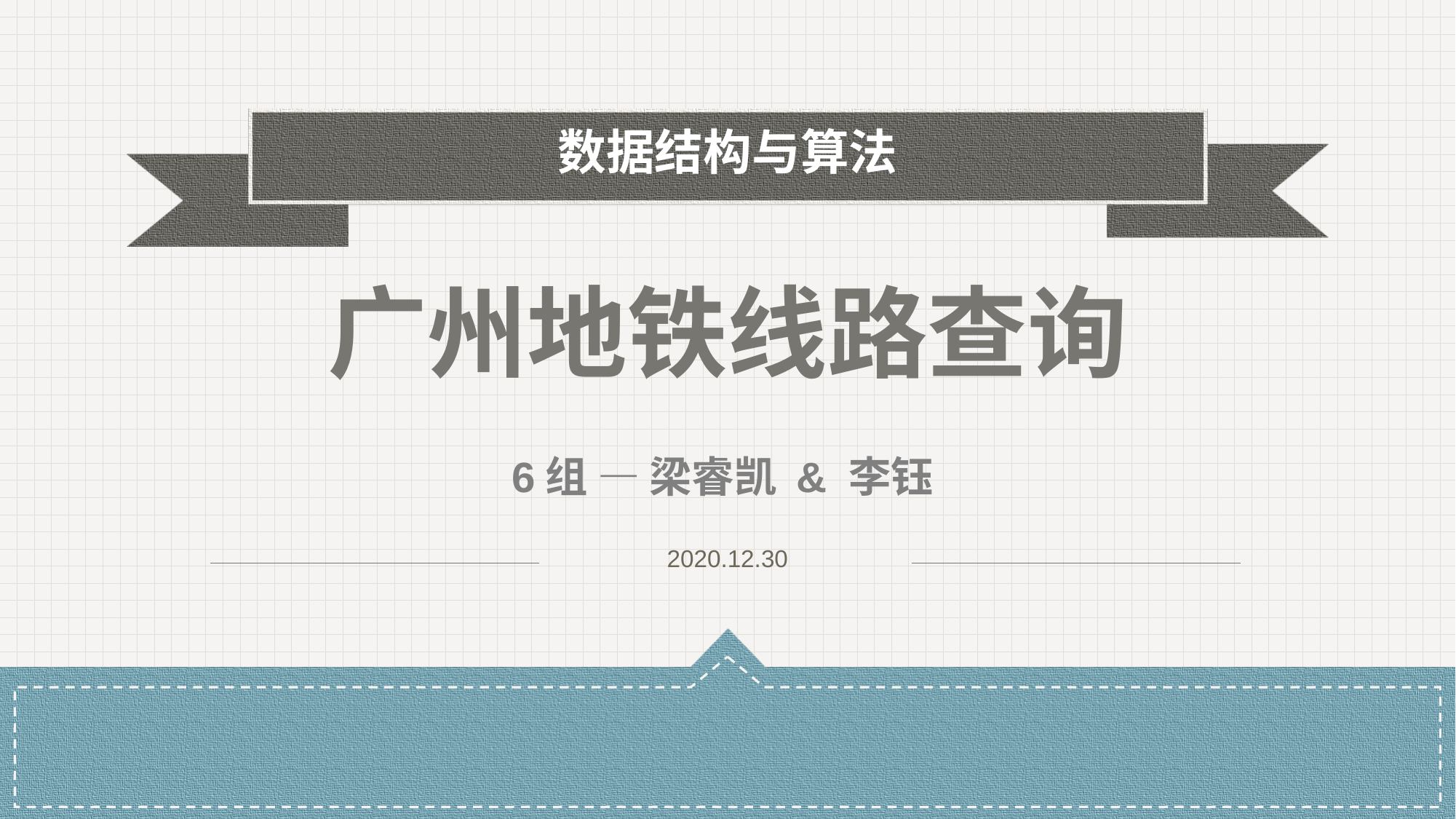

数据结构与算法
广州地铁线路查询
6组 — 梁睿凯 & 李钰
2020.12.30